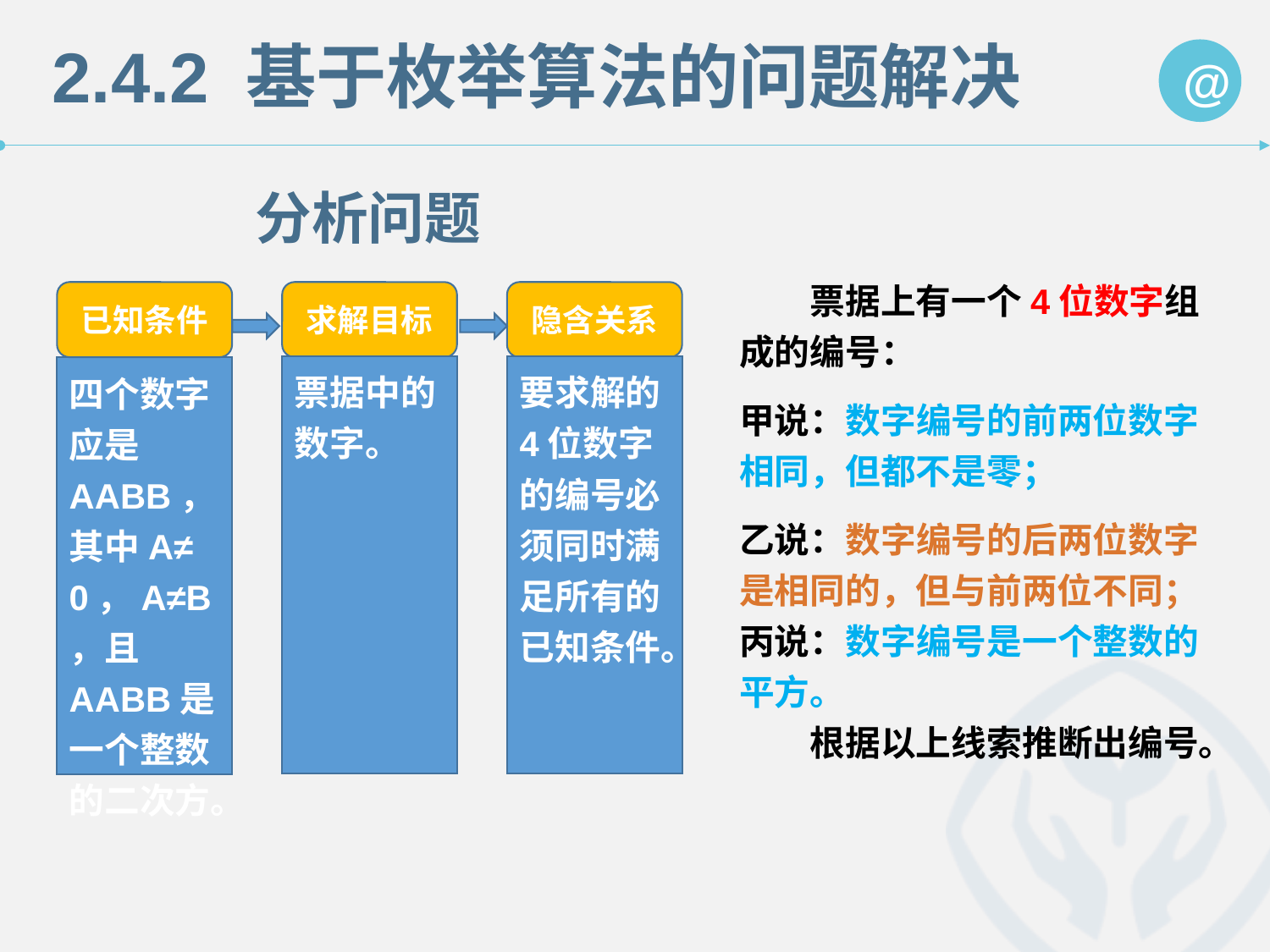

2.4.2 基于枚举算法的问题解决
分析问题
　　票据上有一个4位数字组成的编号：
甲说：数字编号的前两位数字相同，但都不是零；
乙说：数字编号的后两位数字是相同的，但与前两位不同；
丙说：数字编号是一个整数的平方。
　　根据以上线索推断出编号。
已知条件
求解目标
隐含关系

票据中的数字。
要求解的4位数字的编号必须同时满足所有的已知条件。
四个数字应是AABB，其中A≠ 0，A≠B，且AABB是一个整数的二次方。